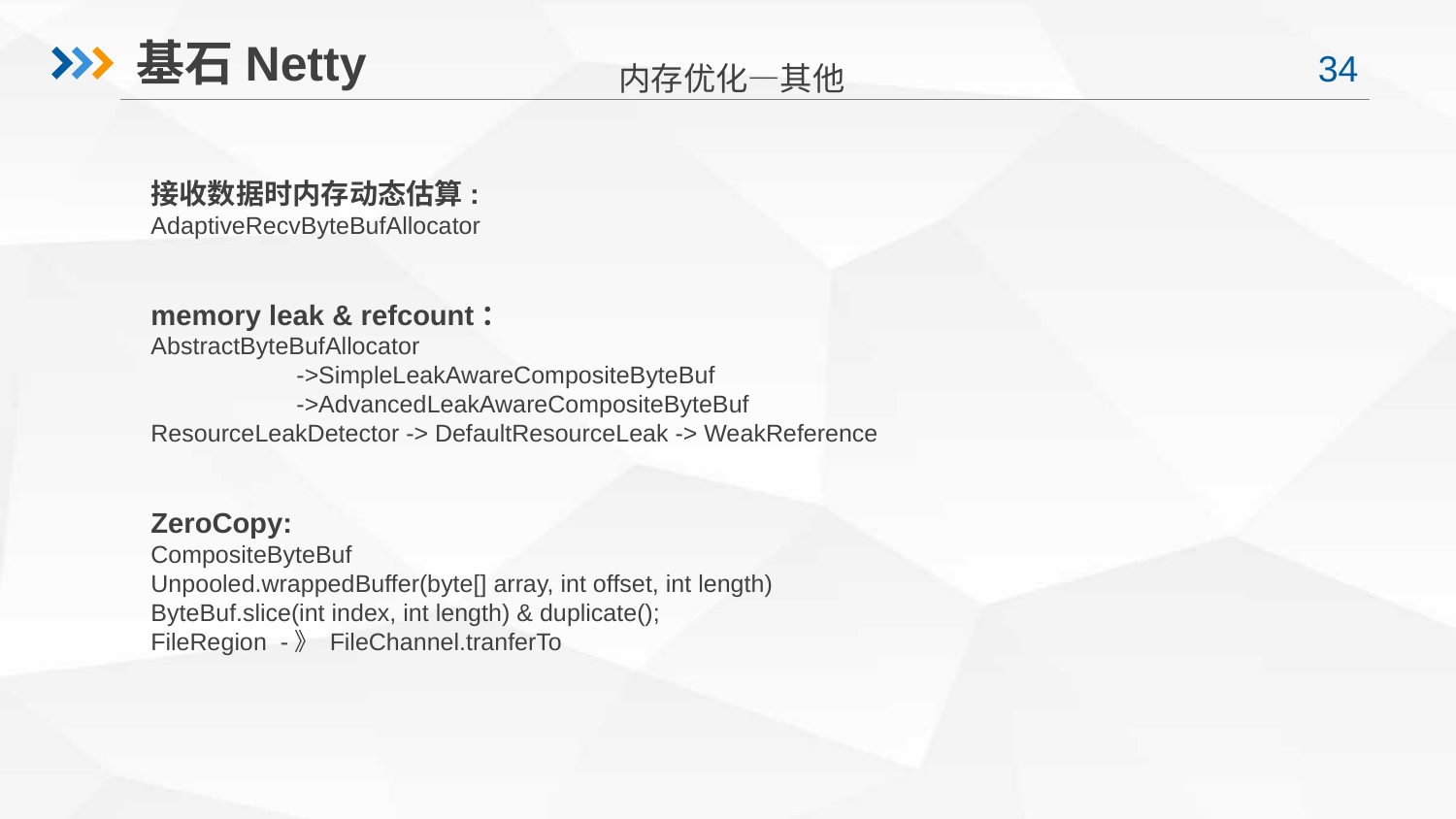

基石Netty
内存优化—其他
接收数据时内存动态估算:
AdaptiveRecvByteBufAllocator

memory leak & refcount：
AbstractByteBufAllocator
	->SimpleLeakAwareCompositeByteBuf
	->AdvancedLeakAwareCompositeByteBuf
ResourceLeakDetector -> DefaultResourceLeak -> WeakReference

ZeroCopy:
CompositeByteBuf
Unpooled.wrappedBuffer(byte[] array, int offset, int length)
ByteBuf.slice(int index, int length) & duplicate();
FileRegion  -》 FileChannel.tranferTo